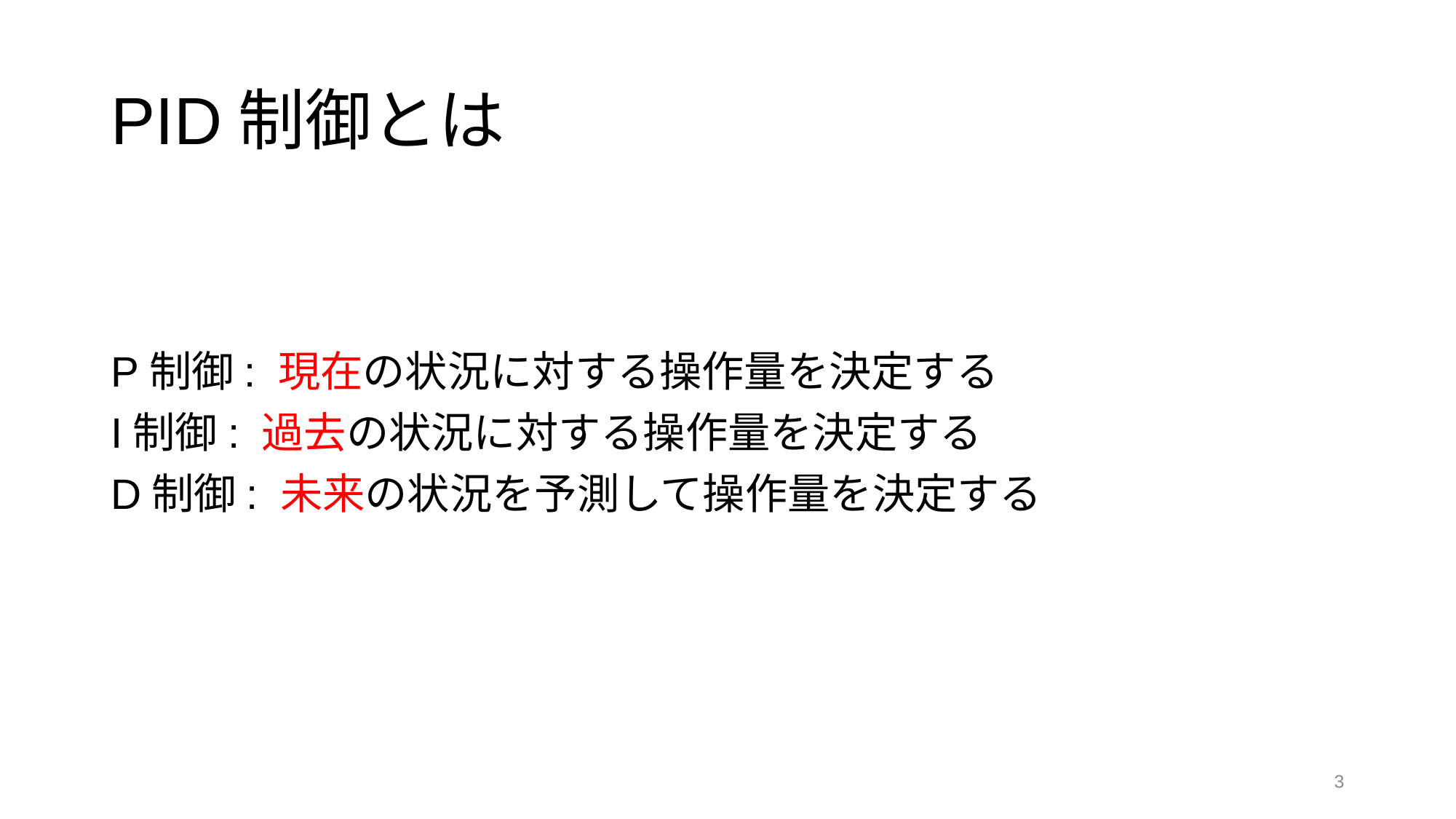

# PID制御とは

P制御: 現在の状況に対する操作量を決定する
I制御: 過去の状況に対する操作量を決定する
D制御: 未来の状況を予測して操作量を決定する
3